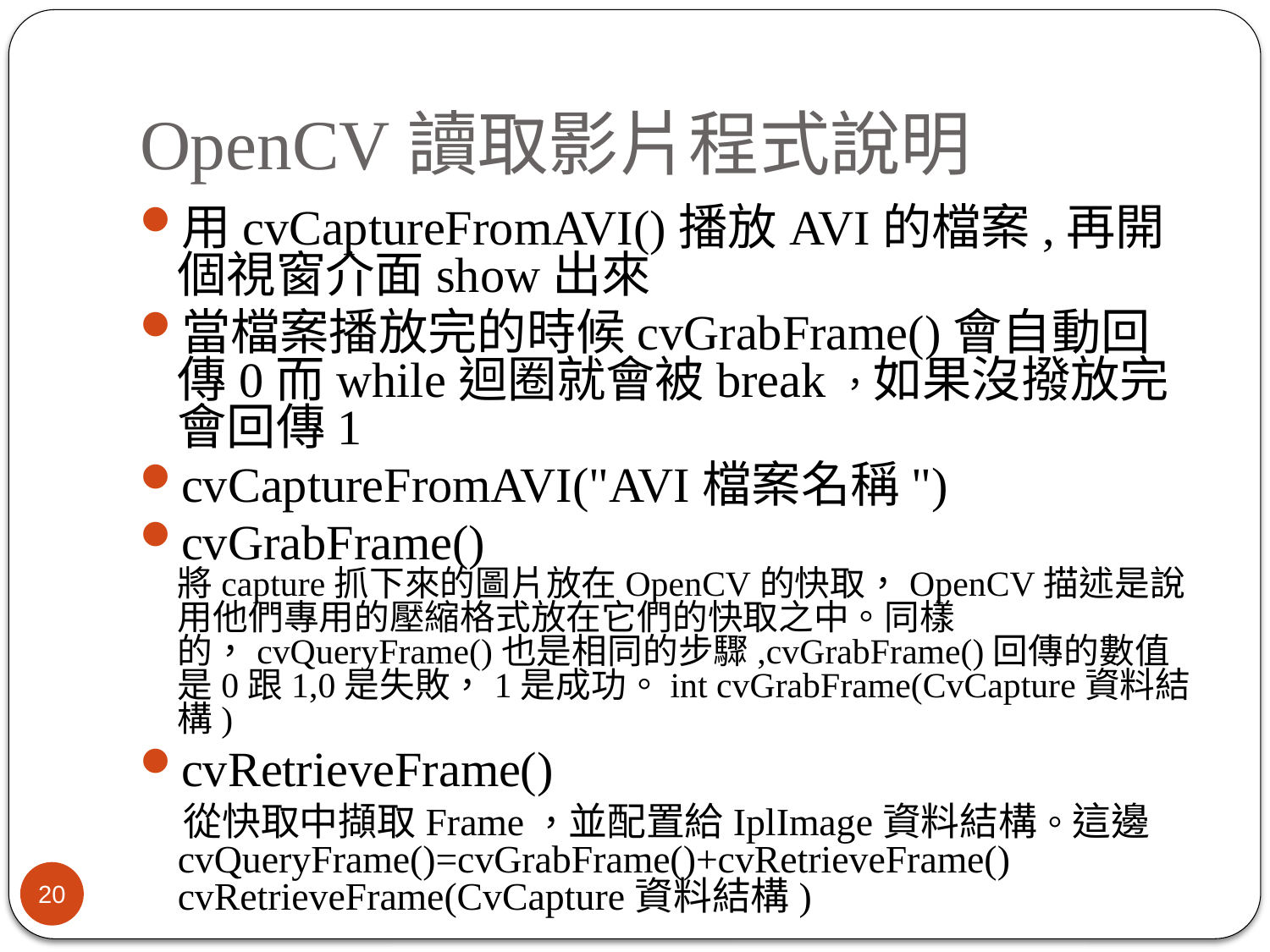

# OpenCV讀取影片程式說明
用cvCaptureFromAVI()播放AVI的檔案,再開個視窗介面show出來
當檔案播放完的時候cvGrabFrame()會自動回傳0而while迴圈就會被break，如果沒撥放完會回傳1
cvCaptureFromAVI("AVI檔案名稱")
cvGrabFrame()
將capture抓下來的圖片放在OpenCV的快取，OpenCV描述是說用他們專用的壓縮格式放在它們的快取之中。同樣的，cvQueryFrame()也是相同的步驟,cvGrabFrame()回傳的數值是0跟1,0是失敗，1是成功。int cvGrabFrame(CvCapture資料結構)
cvRetrieveFrame()
    從快取中擷取Frame，並配置給IplImage資料結構。這邊cvQueryFrame()=cvGrabFrame()+cvRetrieveFrame()
cvRetrieveFrame(CvCapture資料結構)
20